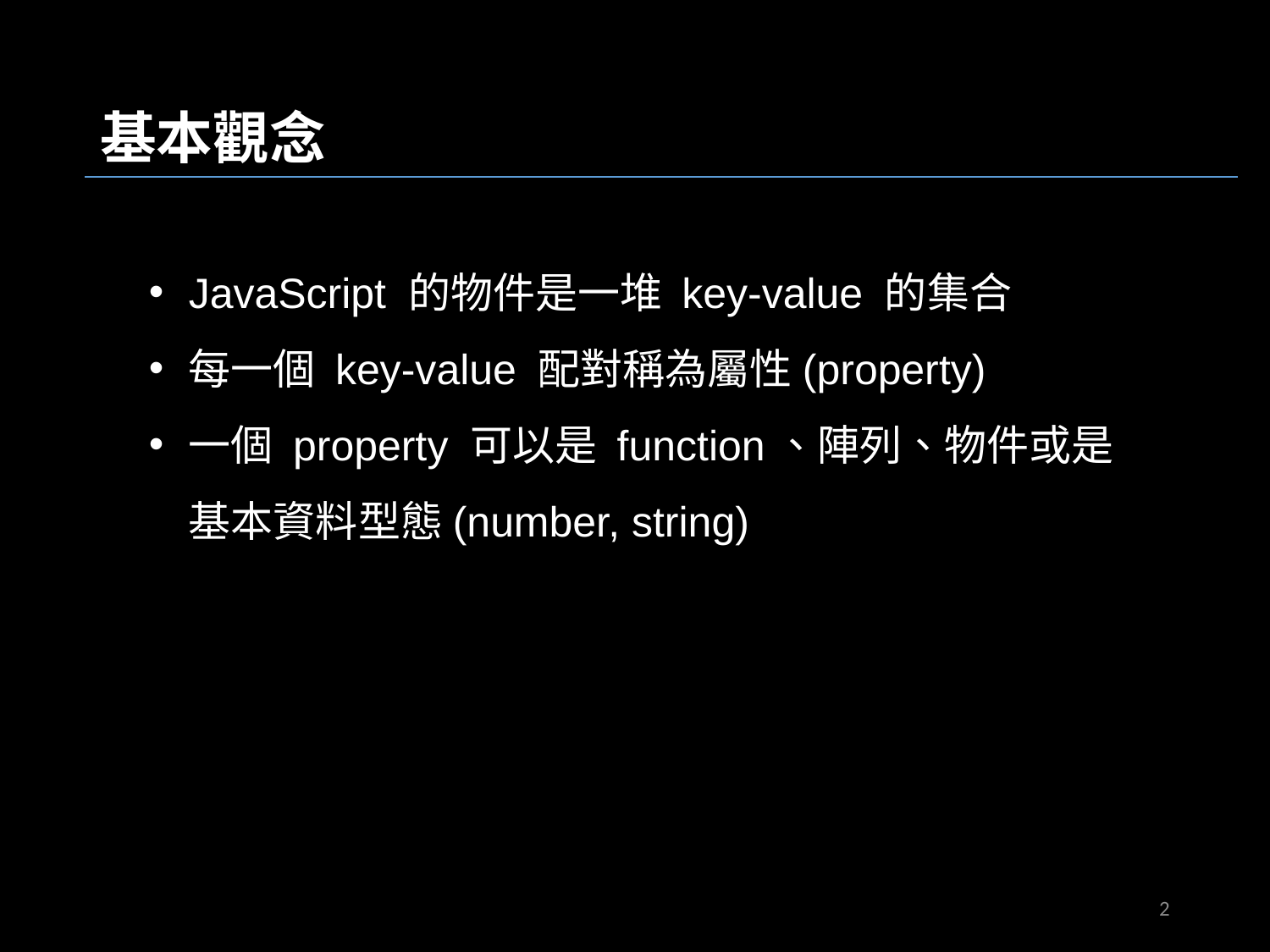

基本觀念

JavaScript 的物件是一堆 key-value 的集合
每一個 key-value 配對稱為屬性(property)
一個 property 可以是 function、陣列、物件或是基本資料型態(number, string)
JavaScriptObjects02.js

2